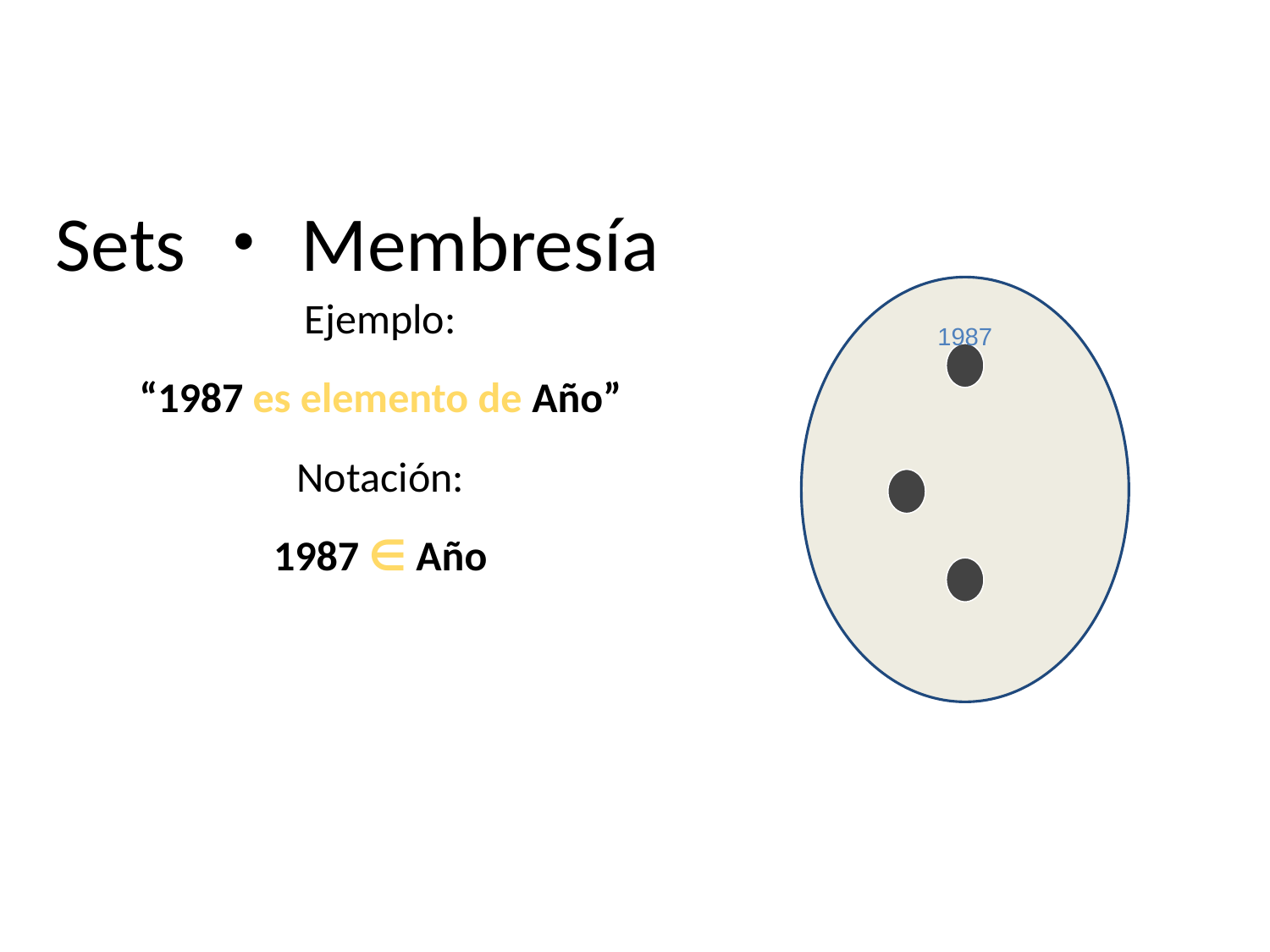

Sets・Membresía

Ejemplo:
“1987 es elemento de Año”
Notación:
1987 ∈ Año
1987

Año